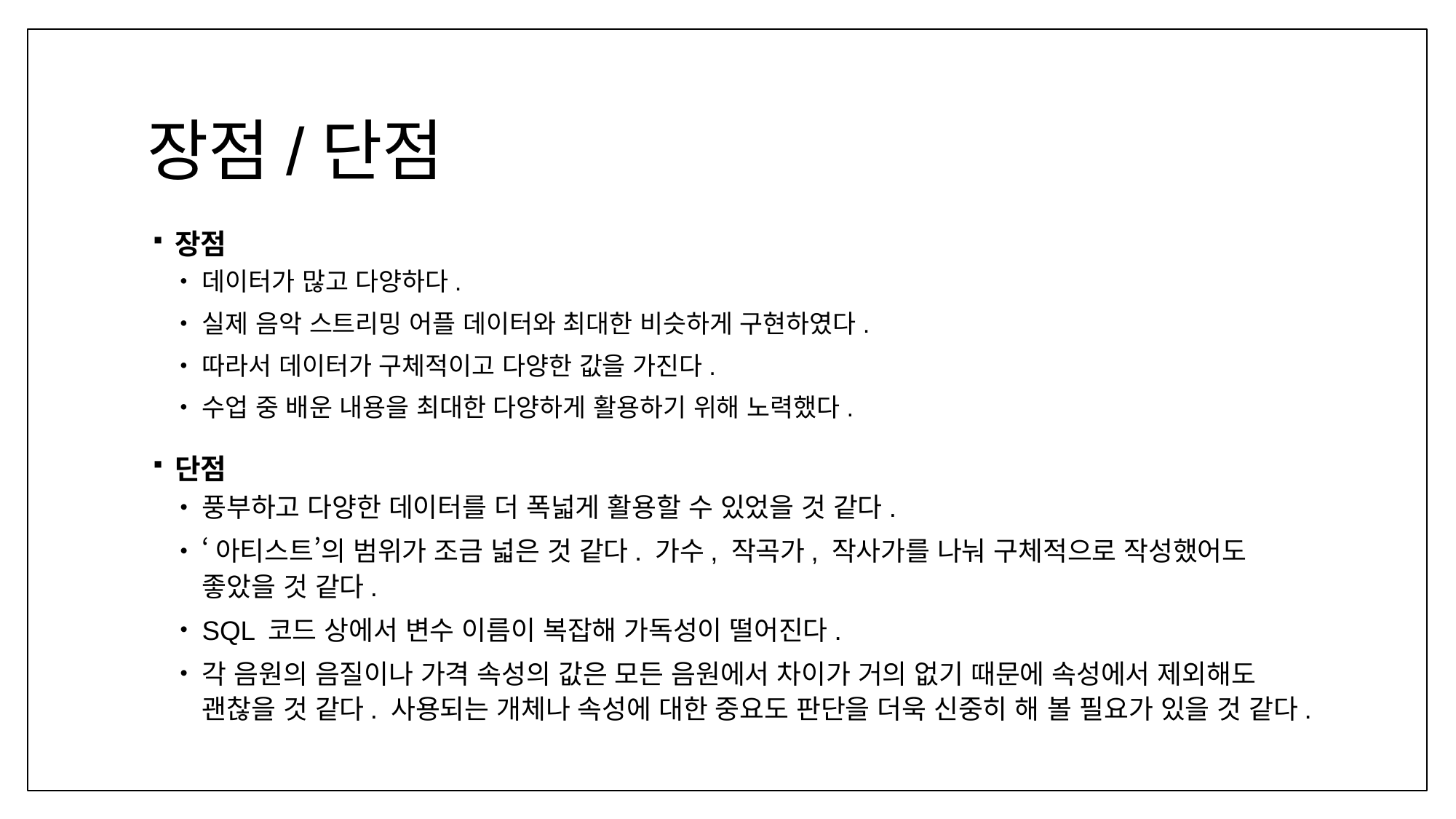

# 장점/단점
장점
데이터가 많고 다양하다.
실제 음악 스트리밍 어플 데이터와 최대한 비슷하게 구현하였다.
따라서 데이터가 구체적이고 다양한 값을 가진다.
수업 중 배운 내용을 최대한 다양하게 활용하기 위해 노력했다.
단점
풍부하고 다양한 데이터를 더 폭넓게 활용할 수 있었을 것 같다.
‘아티스트’의 범위가 조금 넓은 것 같다. 가수, 작곡가, 작사가를 나눠 구체적으로 작성했어도 좋았을 것 같다.
SQL 코드 상에서 변수 이름이 복잡해 가독성이 떨어진다.
각 음원의 음질이나 가격 속성의 값은 모든 음원에서 차이가 거의 없기 때문에 속성에서 제외해도 괜찮을 것 같다. 사용되는 개체나 속성에 대한 중요도 판단을 더욱 신중히 해 볼 필요가 있을 것 같다.